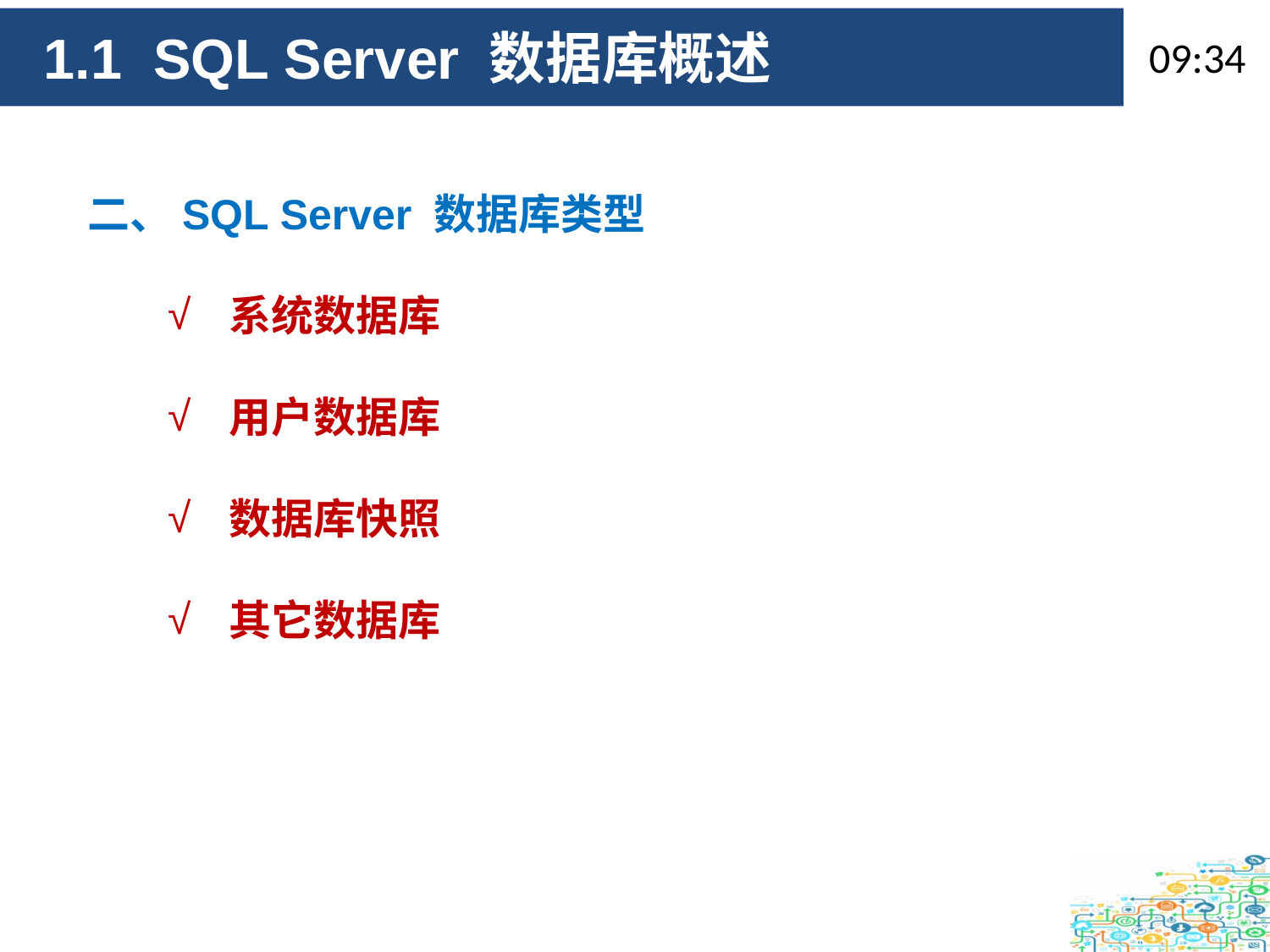

09:34
  1.1  SQL Server 数据库概述
 二、SQL Server 数据库类型
系统数据库
用户数据库
数据库快照
其它数据库